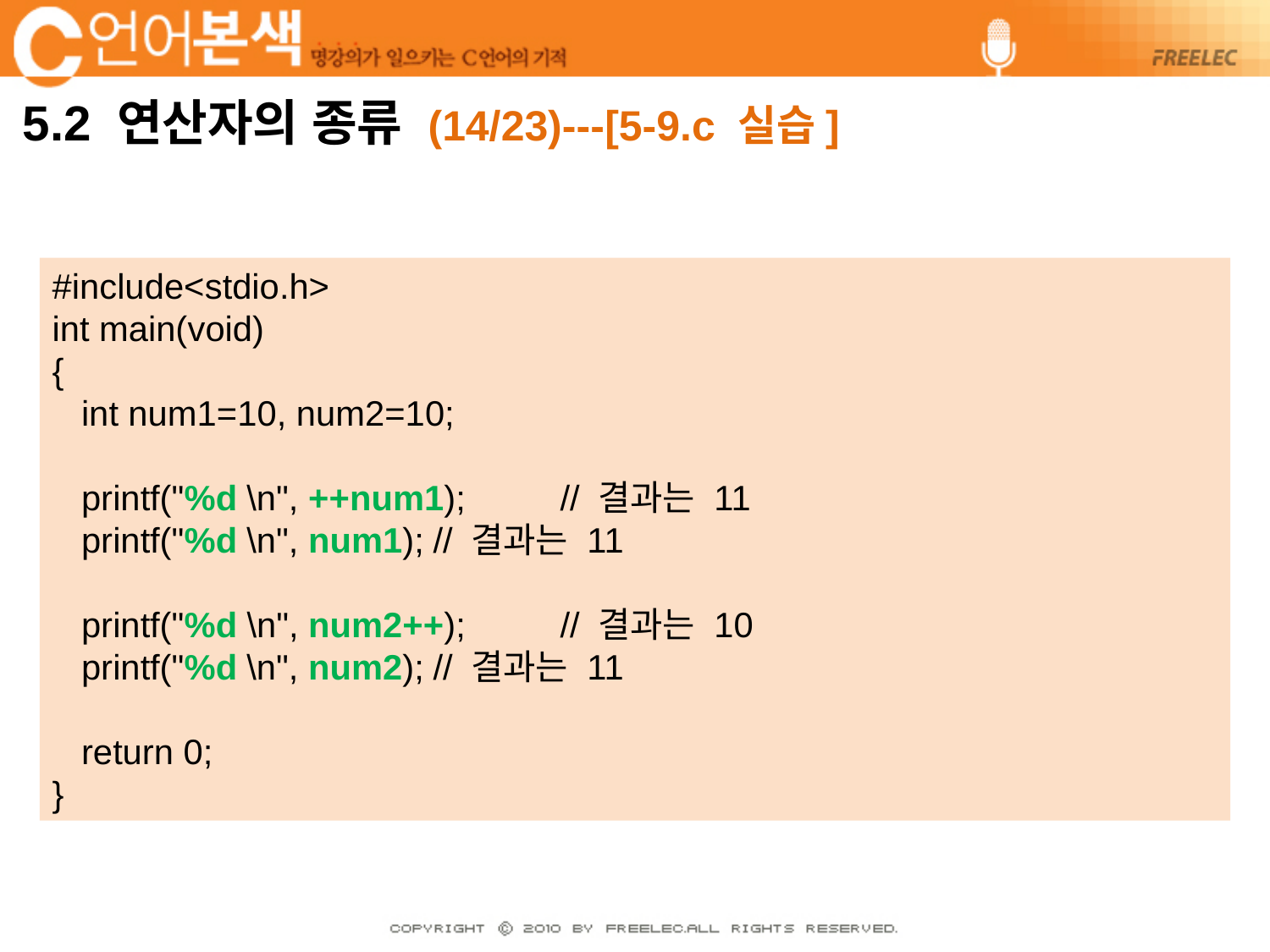

# 5.2 연산자의 종류 (14/23)---[5-9.c 실습]
#include<stdio.h>
int main(void)
{
   int num1=10, num2=10;

   printf("%d \n", ++num1);	// 결과는 11
   printf("%d \n", num1);	// 결과는 11

   printf("%d \n", num2++);	// 결과는 10
   printf("%d \n", num2);	// 결과는 11

   return 0;
}